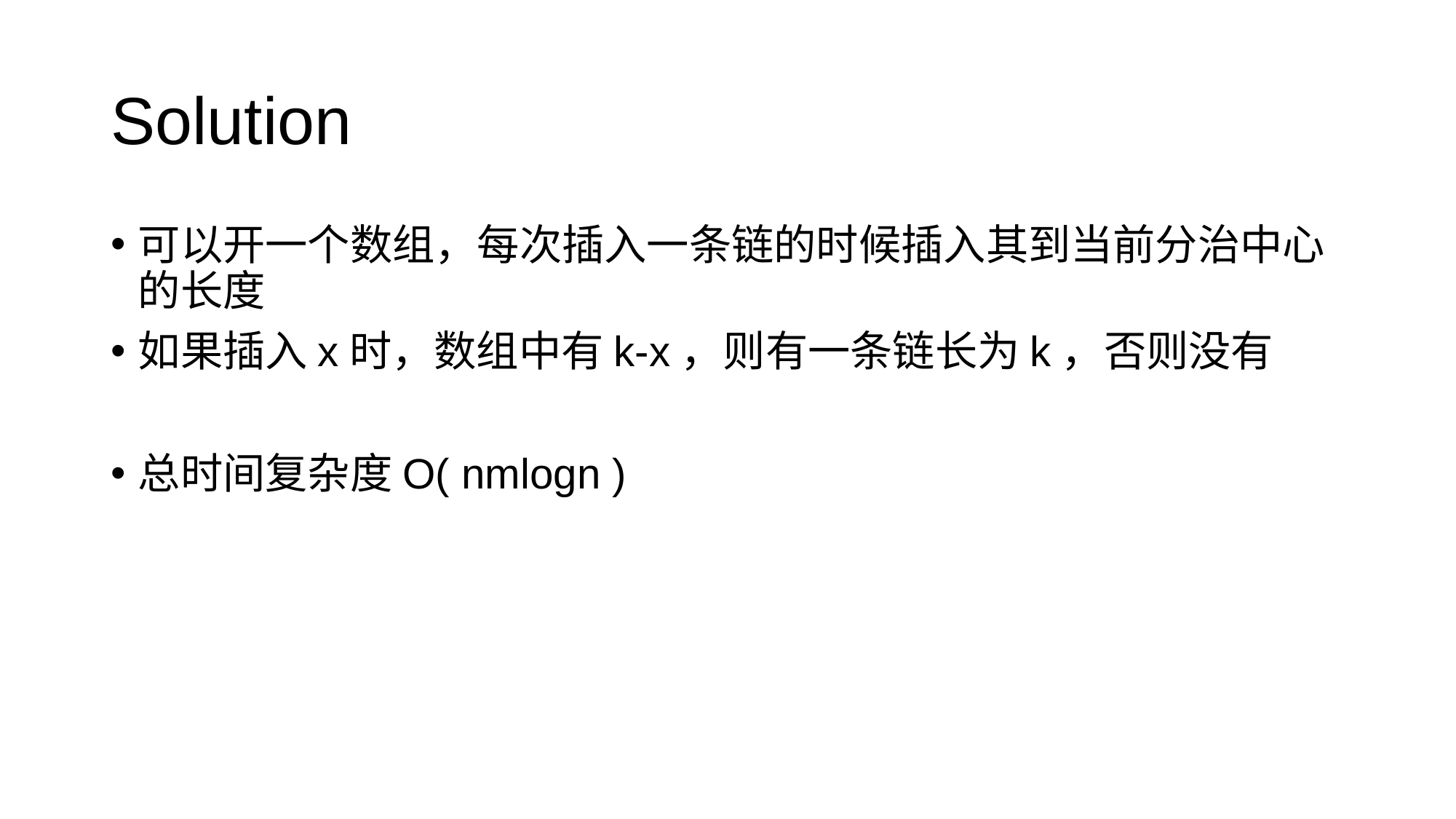

# Solution
可以开一个数组，每次插入一条链的时候插入其到当前分治中心的长度
如果插入x时，数组中有k-x，则有一条链长为k，否则没有

总时间复杂度O( nmlogn )